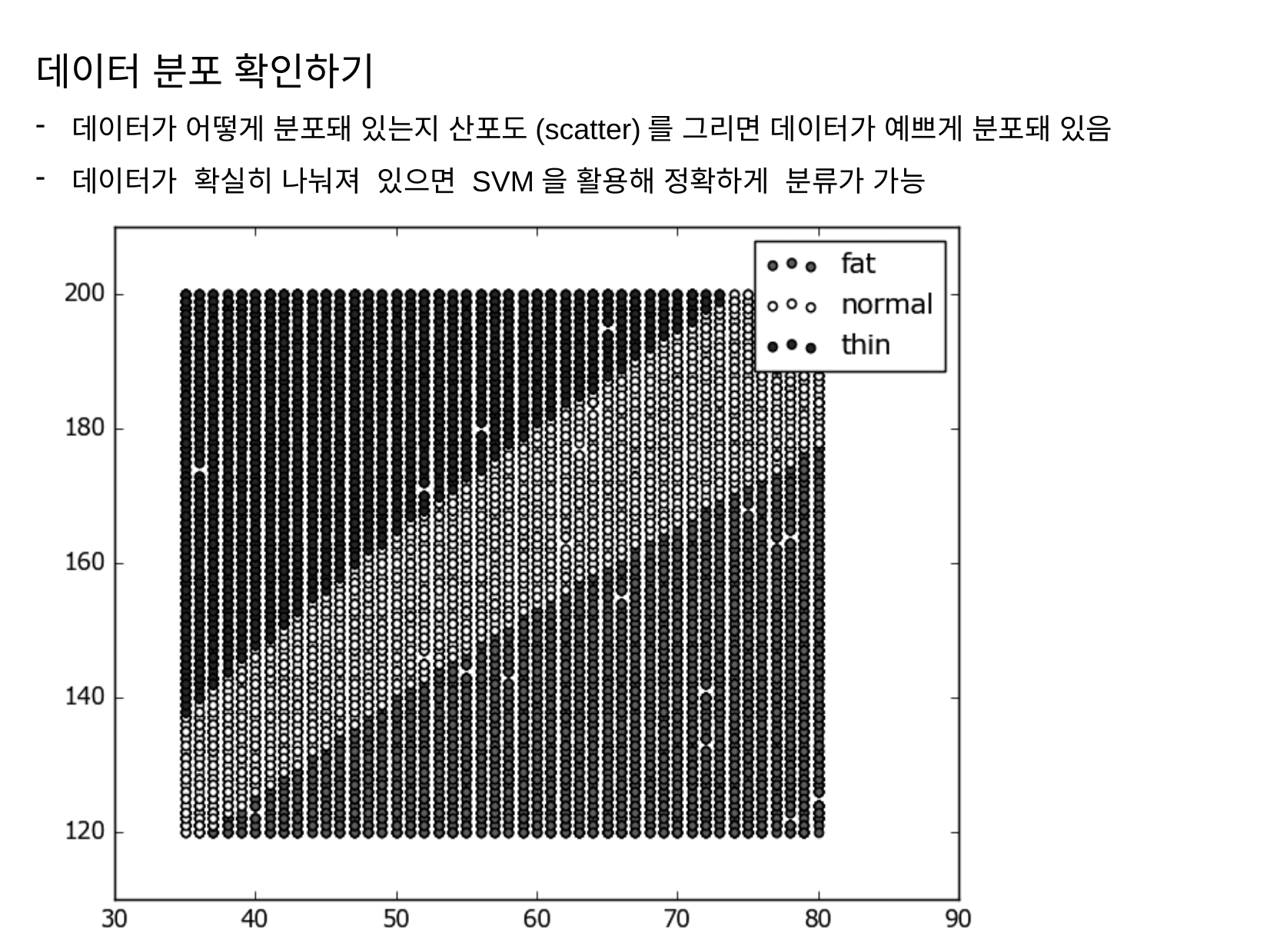

데이터 분포 확인하기
데이터가 어떻게 분포돼 있는지 산포도(scatter)를 그리면 데이터가 예쁘게 분포돼 있음
데이터가  확실히 나눠져  있으면 SVM을 활용해 정확하게  분류가 가능